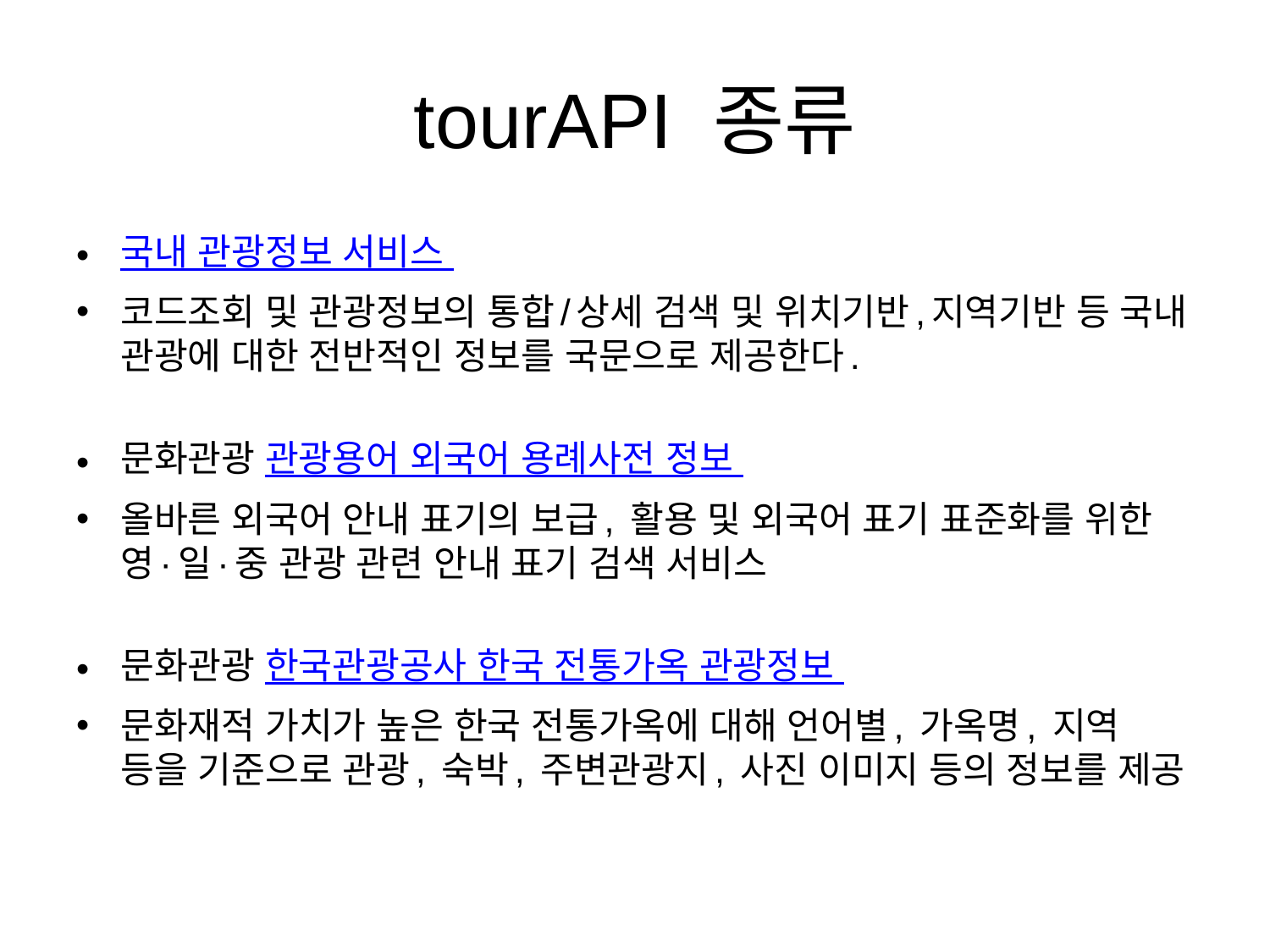

# tourAPI 종류
국내 관광정보 서비스
코드조회 및 관광정보의 통합/상세 검색 및 위치기반,지역기반 등 국내 관광에 대한 전반적인 정보를 국문으로 제공한다.

문화관광 관광용어 외국어 용례사전 정보
올바른 외국어 안내 표기의 보급, 활용 및 외국어 표기 표준화를 위한 영·일·중 관광 관련 안내 표기 검색 서비스

문화관광 한국관광공사 한국 전통가옥 관광정보
문화재적 가치가 높은 한국 전통가옥에 대해 언어별, 가옥명, 지역 등을 기준으로 관광, 숙박, 주변관광지, 사진 이미지 등의 정보를 제공